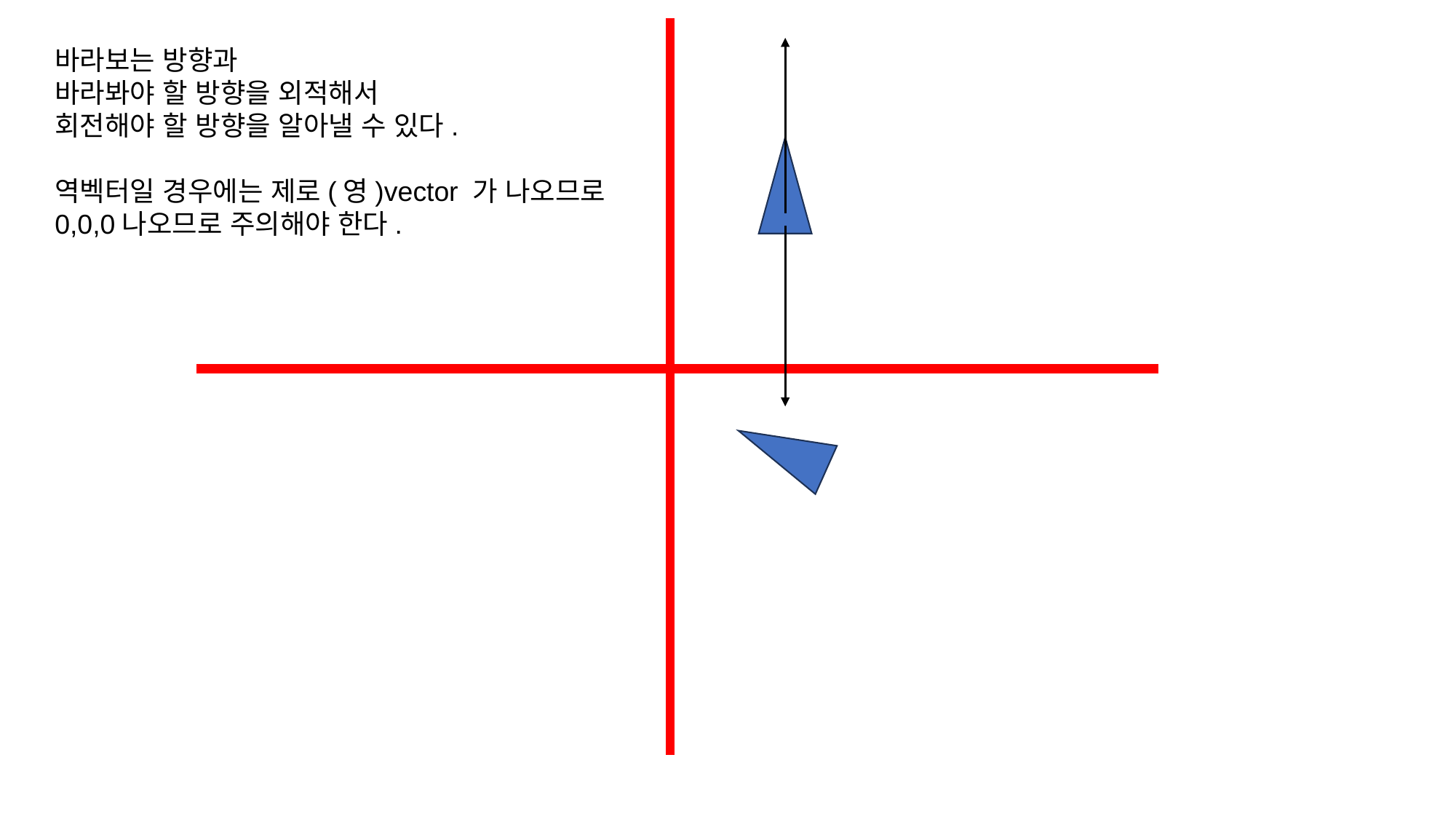

바라보는 방향과
바라봐야 할 방향을 외적해서
회전해야 할 방향을 알아낼 수 있다.

역벡터일 경우에는 제로(영)vector 가 나오므로
0,0,0나오므로 주의해야 한다.